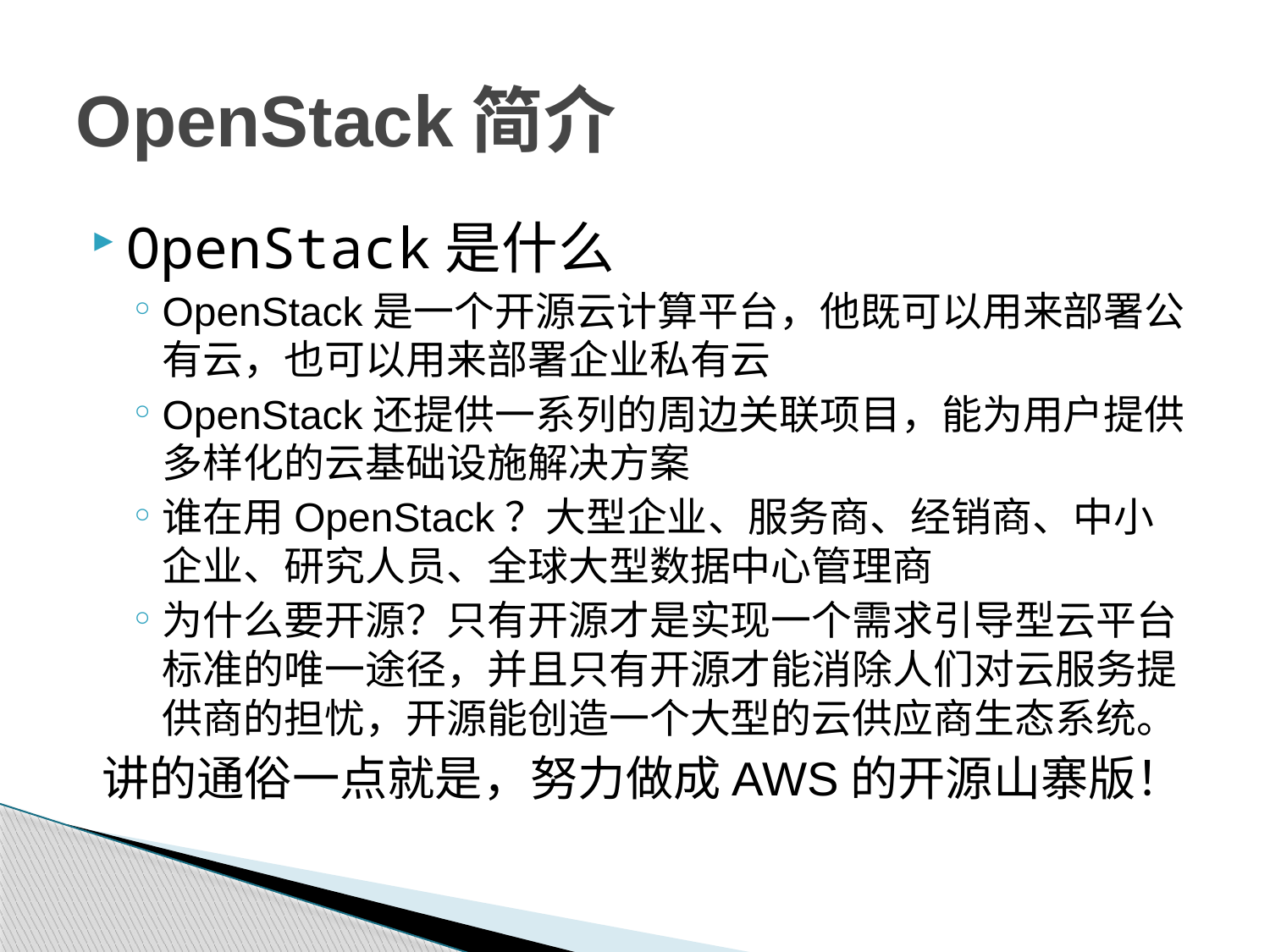

# OpenStack简介
OpenStack是什么
OpenStack是一个开源云计算平台，他既可以用来部署公有云，也可以用来部署企业私有云
OpenStack还提供一系列的周边关联项目，能为用户提供多样化的云基础设施解决方案
谁在用OpenStack？大型企业、服务商、经销商、中小企业、研究人员、全球大型数据中心管理商
为什么要开源？只有开源才是实现一个需求引导型云平台标准的唯一途径，并且只有开源才能消除人们对云服务提供商的担忧，开源能创造一个大型的云供应商生态系统。
讲的通俗一点就是，努力做成AWS的开源山寨版！